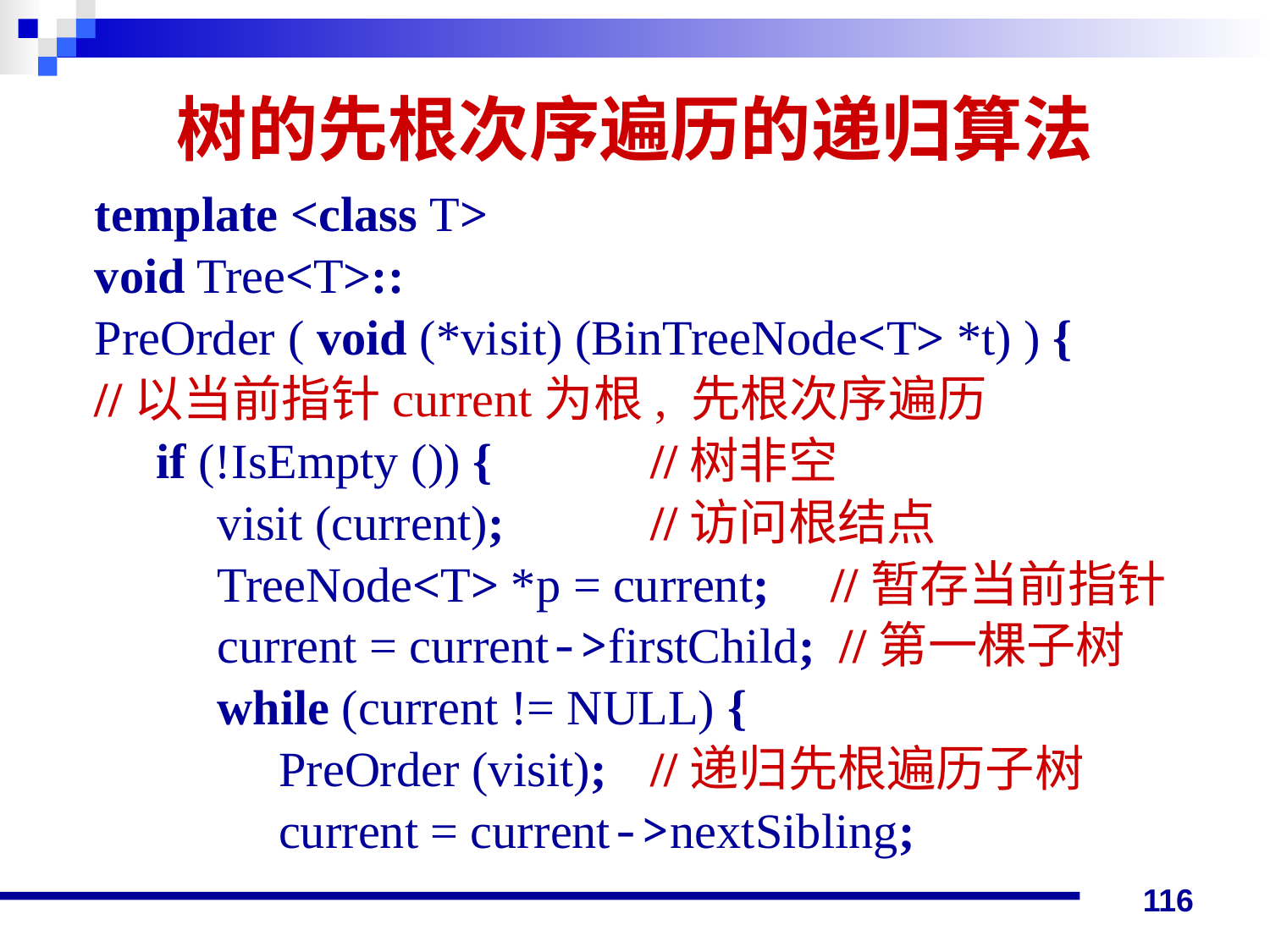

# 树的先根次序遍历的递归算法
template <class T>
void Tree<T>::
PreOrder ( void (*visit) (BinTreeNode<T> *t) ) {
//以当前指针current为根, 先根次序遍历
     if (!IsEmpty ()) {         	//树非空
          visit (current);		//访问根结点
          TreeNode<T> *p = current;     //暂存当前指针
          current = current->firstChild;  //第一棵子树
          while (current != NULL) {
               PreOrder (visit);	//递归先根遍历子树
               current = current->nextSibling;
116